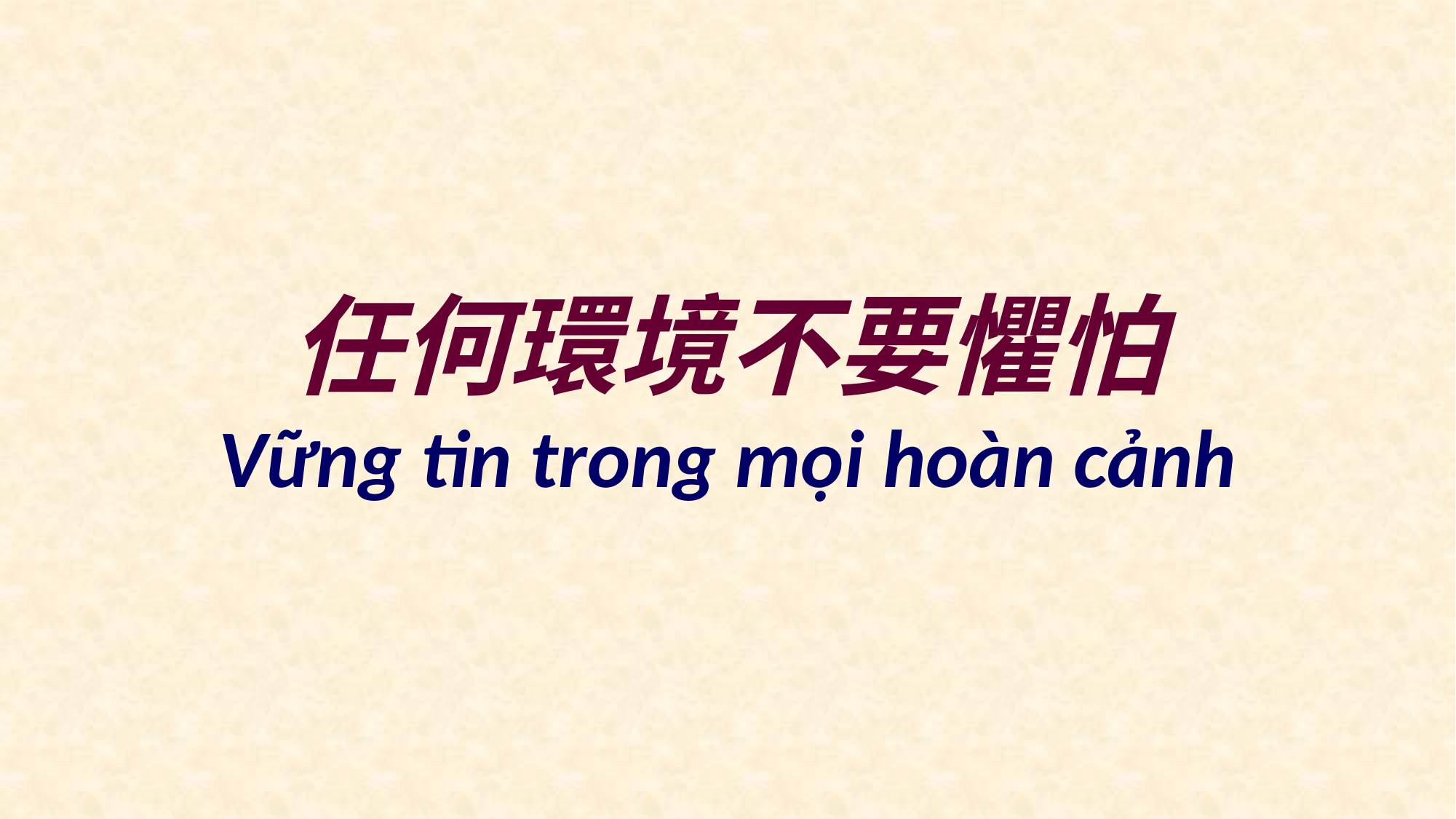

# 任何環境不要懼怕
Vững tin trong mọi hoàn cảnh